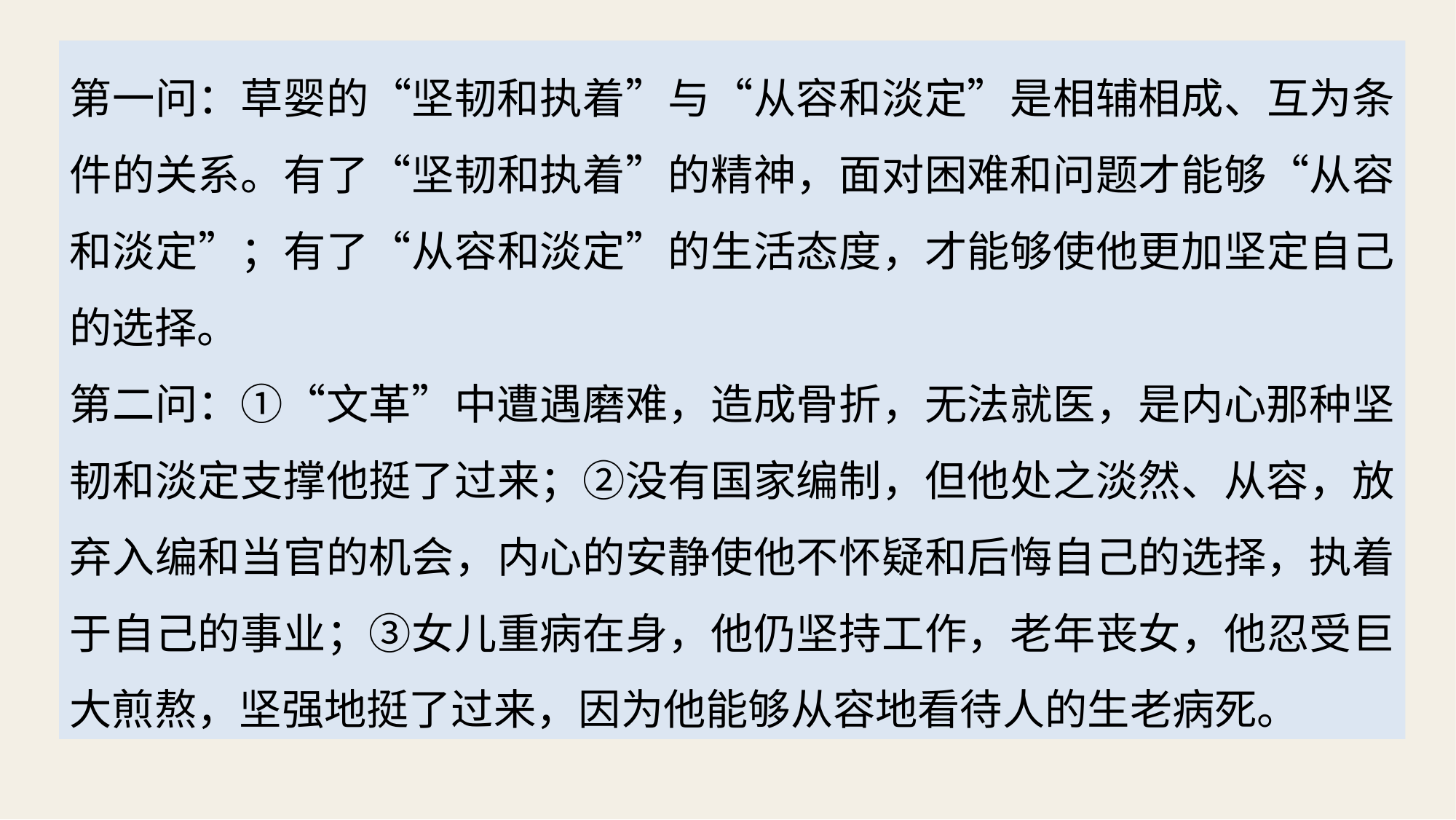

第一问：草婴的“坚韧和执着”与“从容和淡定”是相辅相成、互为条件的关系。有了“坚韧和执着”的精神，面对困难和问题才能够“从容和淡定”；有了“从容和淡定”的生活态度，才能够使他更加坚定自己的选择。
第二问：①“文革”中遭遇磨难，造成骨折，无法就医，是内心那种坚韧和淡定支撑他挺了过来；②没有国家编制，但他处之淡然、从容，放弃入编和当官的机会，内心的安静使他不怀疑和后悔自己的选择，执着于自己的事业；③女儿重病在身，他仍坚持工作，老年丧女，他忍受巨大煎熬，坚强地挺了过来，因为他能够从容地看待人的生老病死。